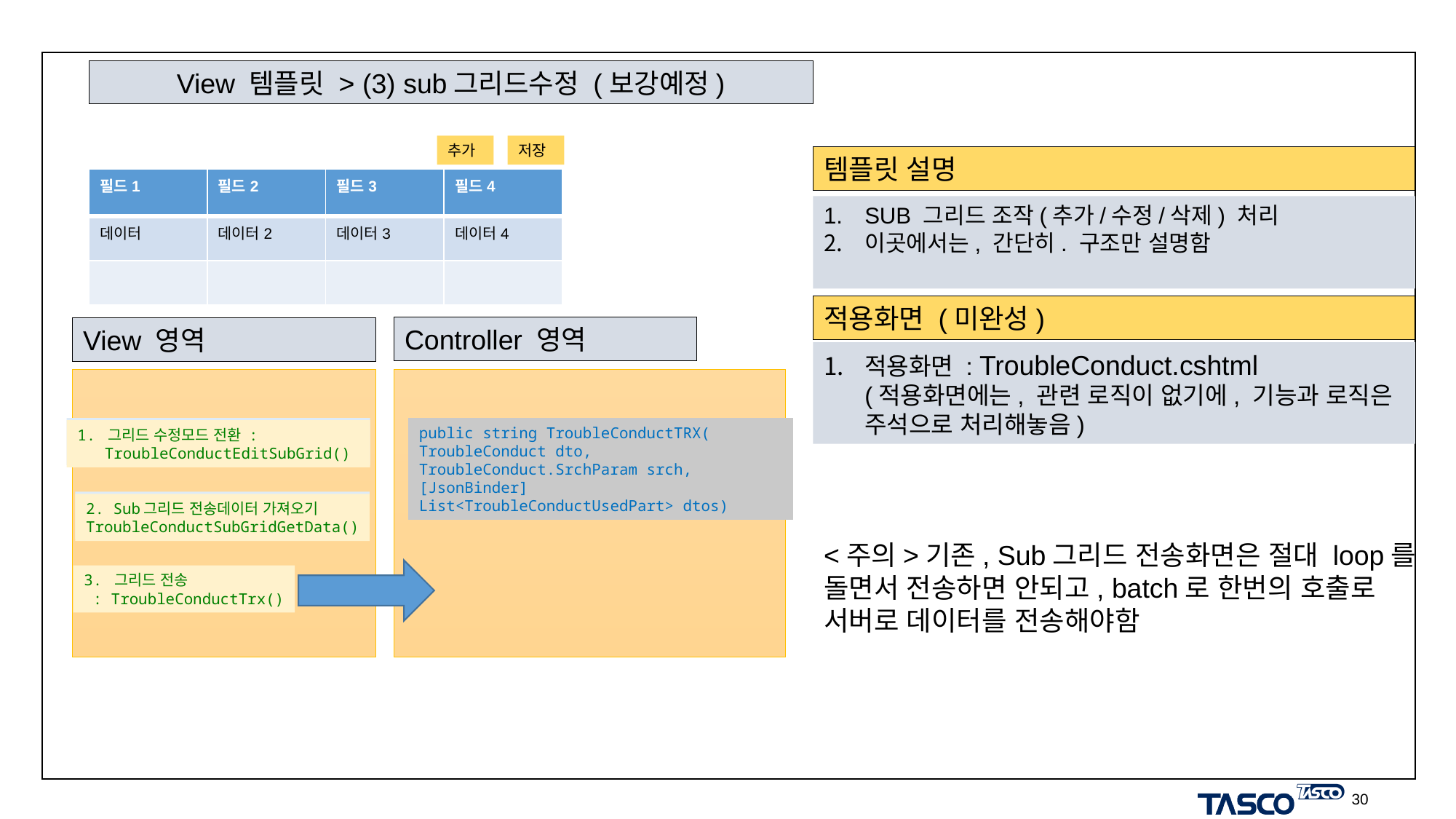

# 3.4. view 템플릿
View 템플릿 > (3) sub그리드수정 (보강예정)
추가
저장
템플릿 설명
| 필드1 | 필드2 | 필드3 | 필드4 |
| --- | --- | --- | --- |
| 데이터 | 데이터2 | 데이터3 | 데이터4 |
|  |  |  |  |
SUB 그리드 조작(추가/수정/삭제) 처리
이곳에서는, 간단히. 구조만 설명함

적용화면 (미완성)
Controller 영역
View 영역
적용화면 : TroubleConduct.cshtml
(적용화면에는, 관련 로직이 없기에, 기능과 로직은 주석으로 처리해놓음)
VIE

1. 그리드 수정모드 전환 :
   TroubleConductEditSubGrid()
public string TroubleConductTRX(
TroubleConduct dto,
TroubleConduct.SrchParam srch,
[JsonBinder] List<TroubleConductUsedPart> dtos)
1. 그리드 수정모드 전환 :
   TroubleConductEditSubGrid()
2. Sub그리드 전송데이터 가져오기
TroubleConductSubGridGetData()
2. Sub그리드 전송데이터 가져오기
TroubleConductSubGridGetData()
<주의>기존, Sub그리드 전송화면은 절대 loop를
돌면서 전송하면 안되고, batch로 한번의 호출로
서버로 데이터를 전송해야함

3. 그리드 전송
 : TroubleConductTrx()